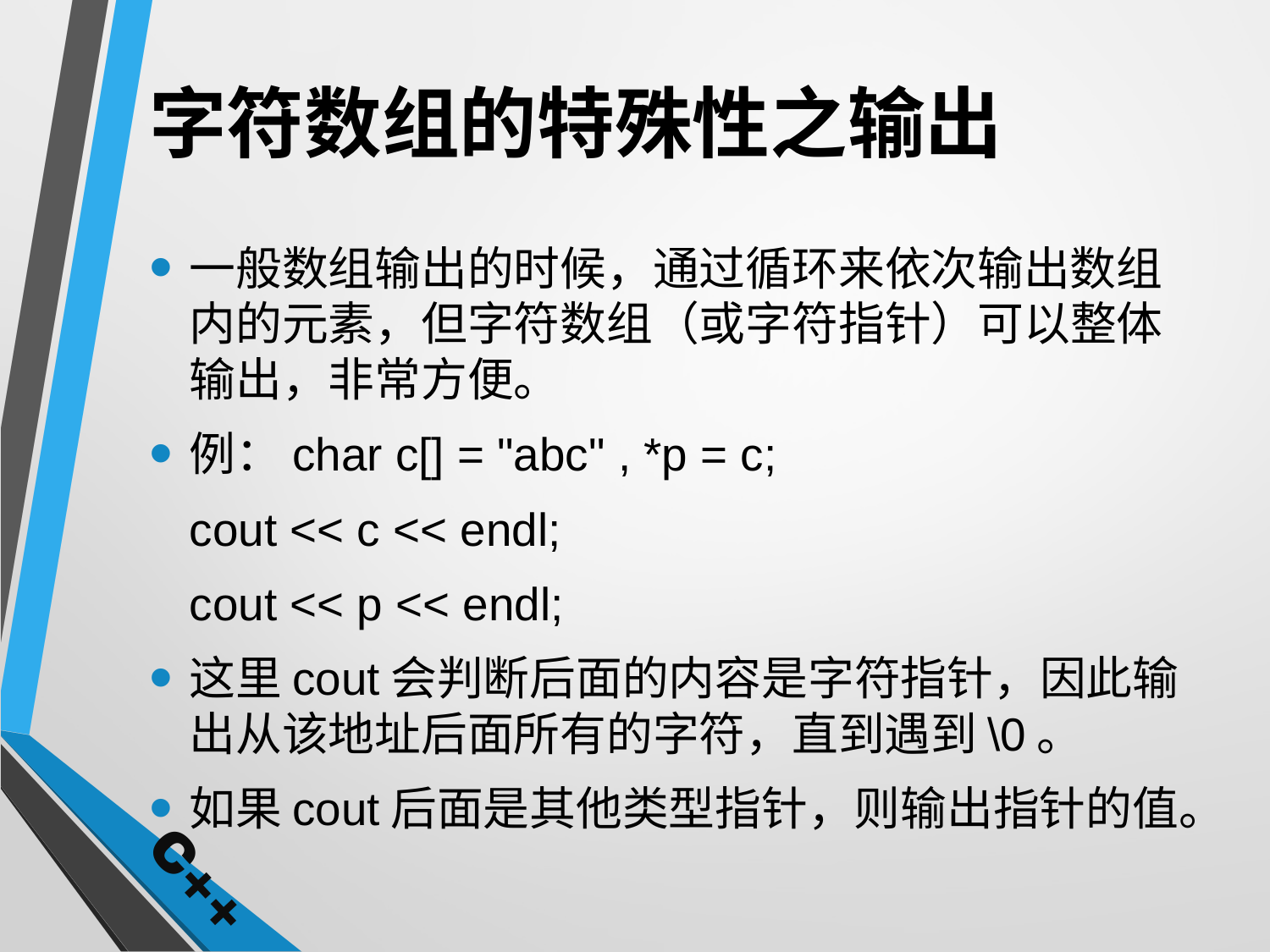

# 字符数组的特殊性之输出
一般数组输出的时候，通过循环来依次输出数组内的元素，但字符数组（或字符指针）可以整体输出，非常方便。
例：char c[] = "abc" , *p = c;
		cout << c << endl;
		cout << p << endl;
这里cout会判断后面的内容是字符指针，因此输出从该地址后面所有的字符，直到遇到\0。
如果cout后面是其他类型指针，则输出指针的值。